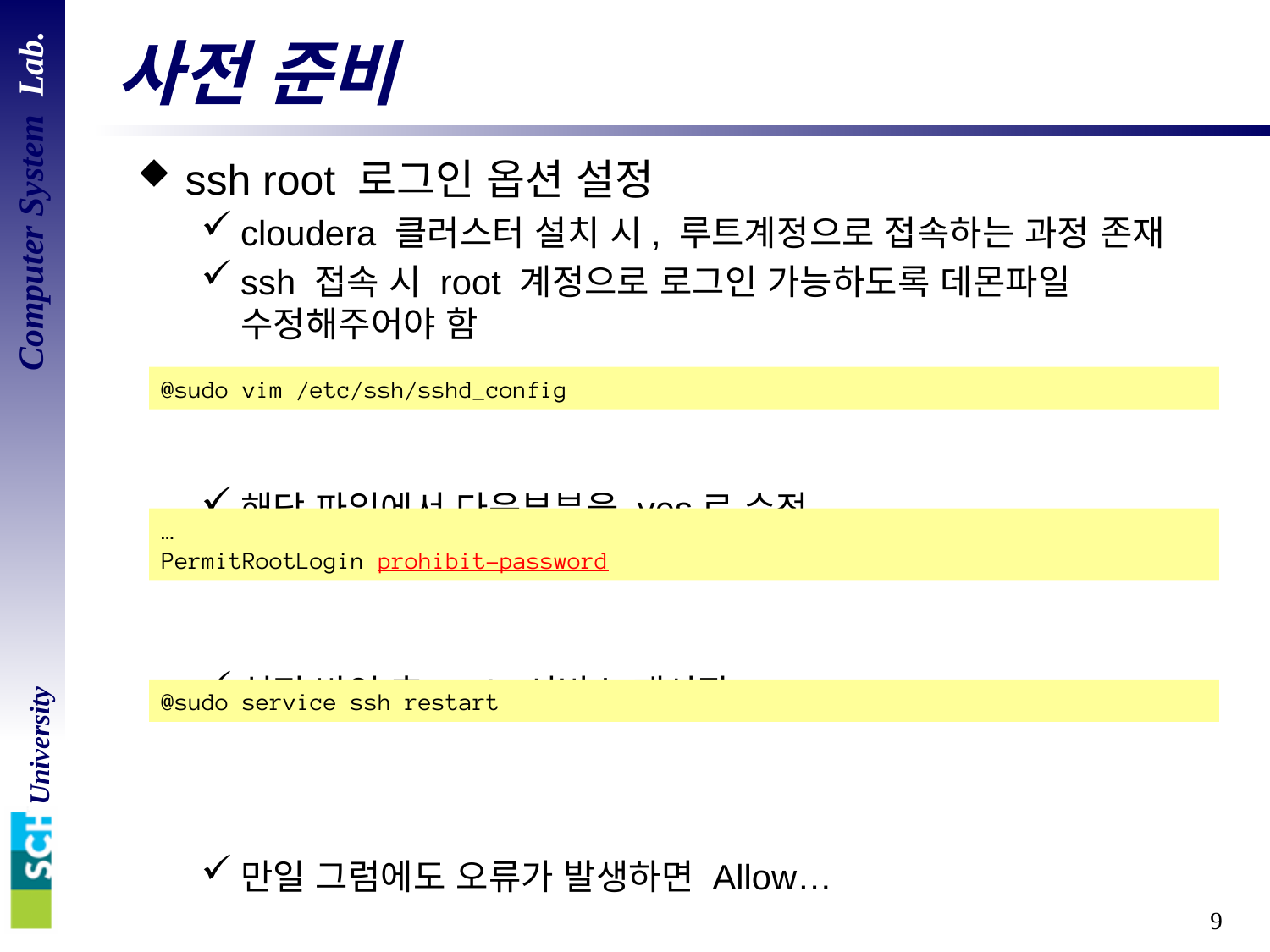

# 사전 준비
ssh root 로그인 옵션 설정
cloudera 클러스터 설치 시, 루트계정으로 접속하는 과정 존재
ssh 접속 시 root 계정으로 로그인 가능하도록 데몬파일 수정해주어야 함

해당 파일에서 다음부분을 yes로 수정

설정 반영 후, ssh 서비스 재시작

만일 그럼에도 오류가 발생하면 Allow…
@sudo vim /etc/ssh/sshd_config
…
PermitRootLogin prohibit-password
@sudo service ssh restart